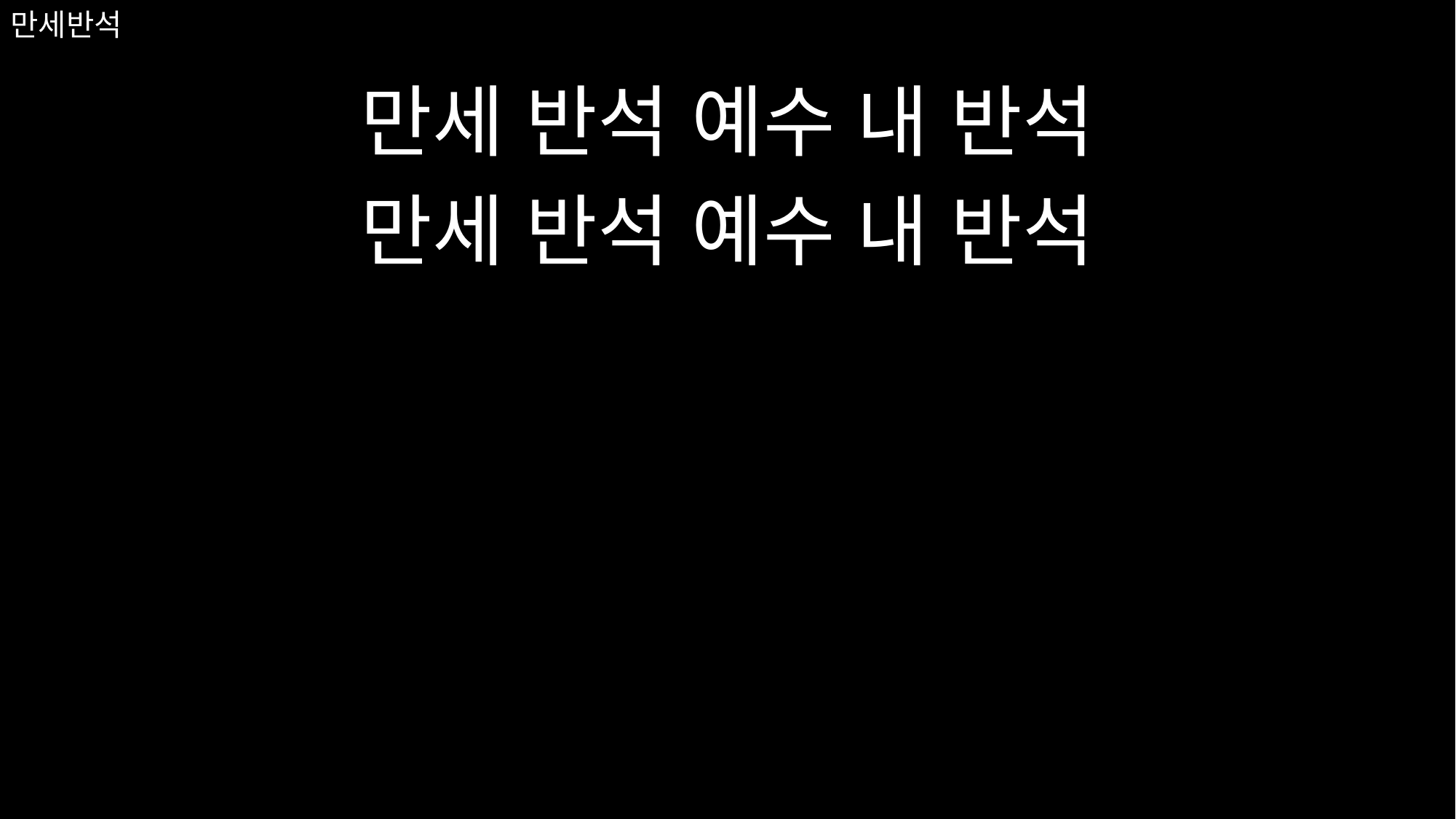

만세 반석 예수 내 반석
만세 반석 예수 내 반석

# 만세반석